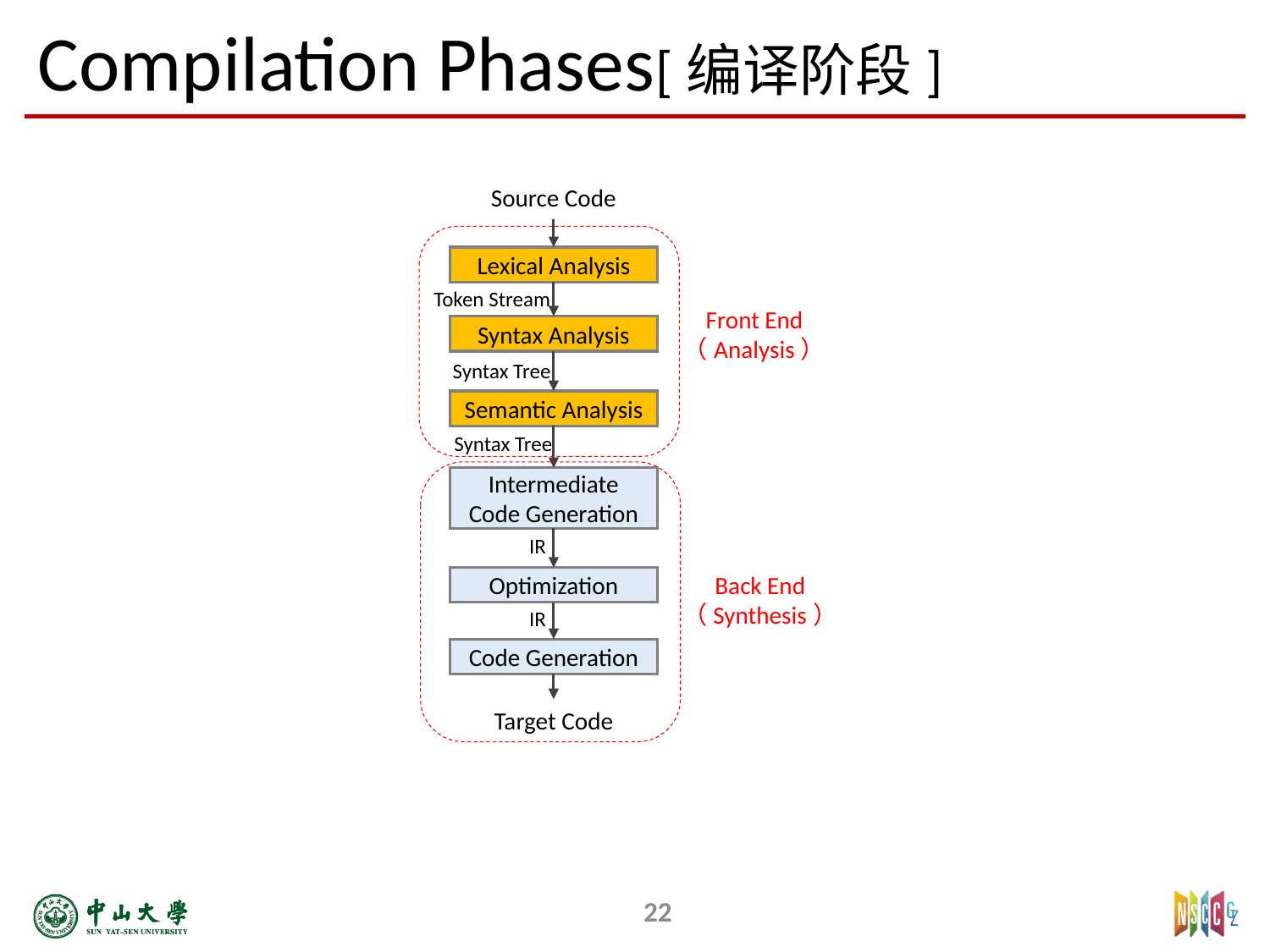

# Compilation Phases[编译阶段]
Source Code
Lexical Analysis
Token Stream
Syntax Analysis
Syntax Tree
Semantic Analysis
Syntax Tree
Intermediate Code Generation
IR
Optimization
IR
Code Generation
Target Code

Front End
（Analysis）

Back End
（Synthesis）
22